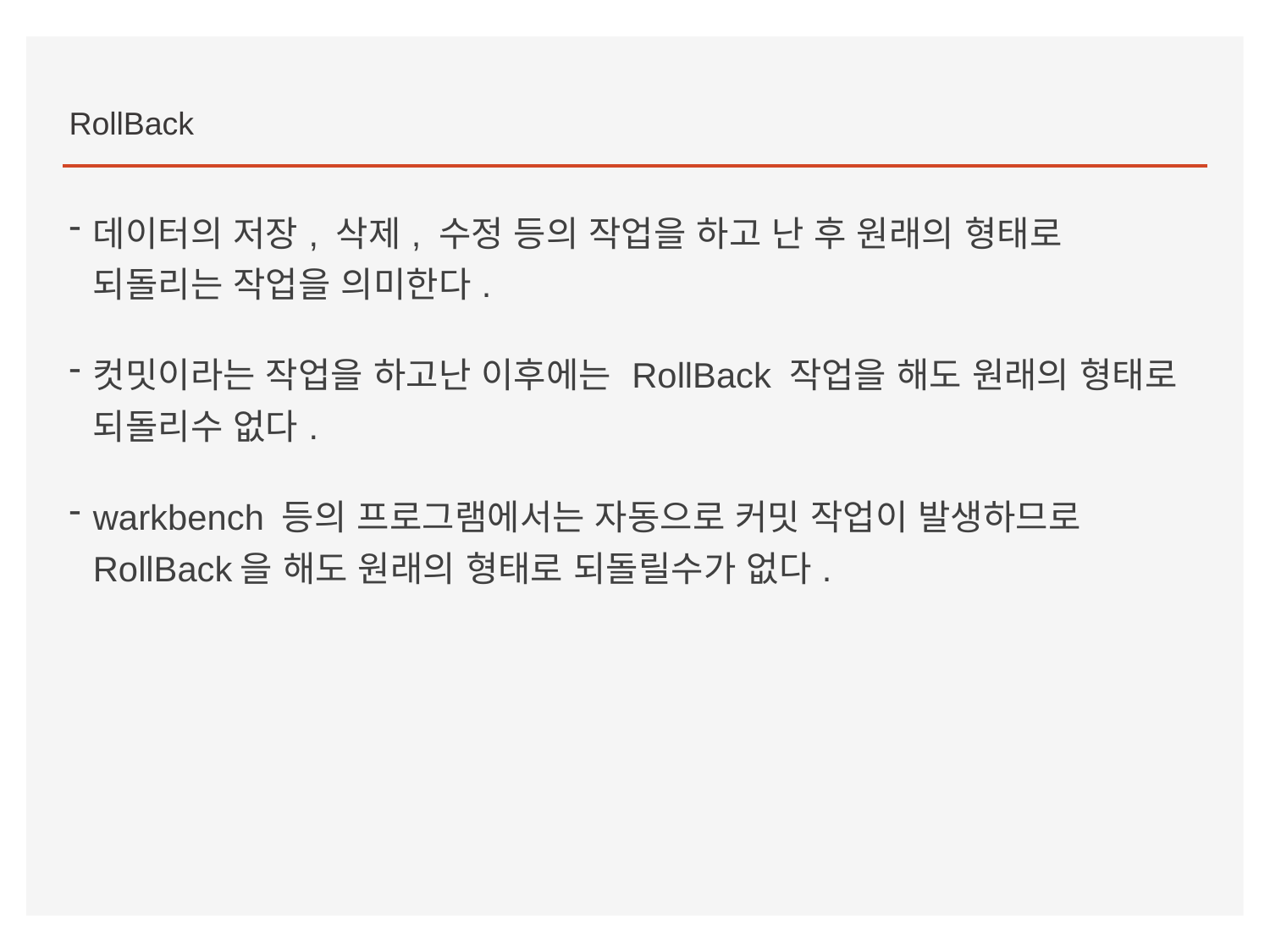

RollBack
데이터의 저장, 삭제, 수정 등의 작업을 하고 난 후 원래의 형태로 되돌리는 작업을 의미한다.
컷밋이라는 작업을 하고난 이후에는 RollBack 작업을 해도 원래의 형태로 되돌리수 없다.
warkbench 등의 프로그램에서는 자동으로 커밋 작업이 발생하므로 RollBack을 해도 원래의 형태로 되돌릴수가 없다.